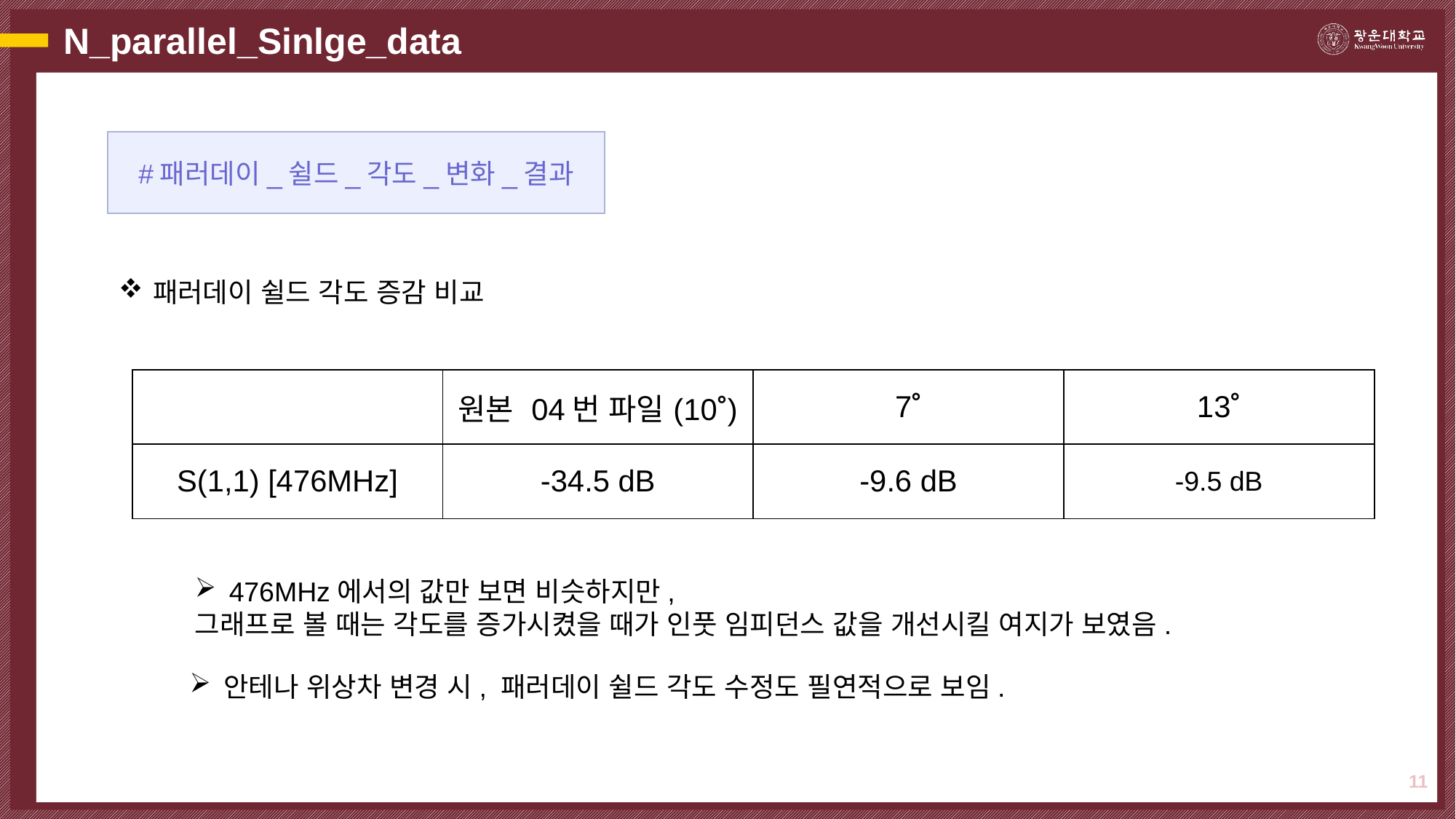

# N_parallel_Sinlge_data
#패러데이_쉴드_각도_변화_결과
패러데이 쉴드 각도 증감 비교
|  | 원본 04번 파일(10˚) | 7˚ | 13˚ |
| --- | --- | --- | --- |
| S(1,1) [476MHz] | -34.5 dB | -9.6 dB | -9.5 dB |
476MHz에서의 값만 보면 비슷하지만,
그래프로 볼 때는 각도를 증가시켰을 때가 인풋 임피던스 값을 개선시킬 여지가 보였음.
안테나 위상차 변경 시, 패러데이 쉴드 각도 수정도 필연적으로 보임.
11